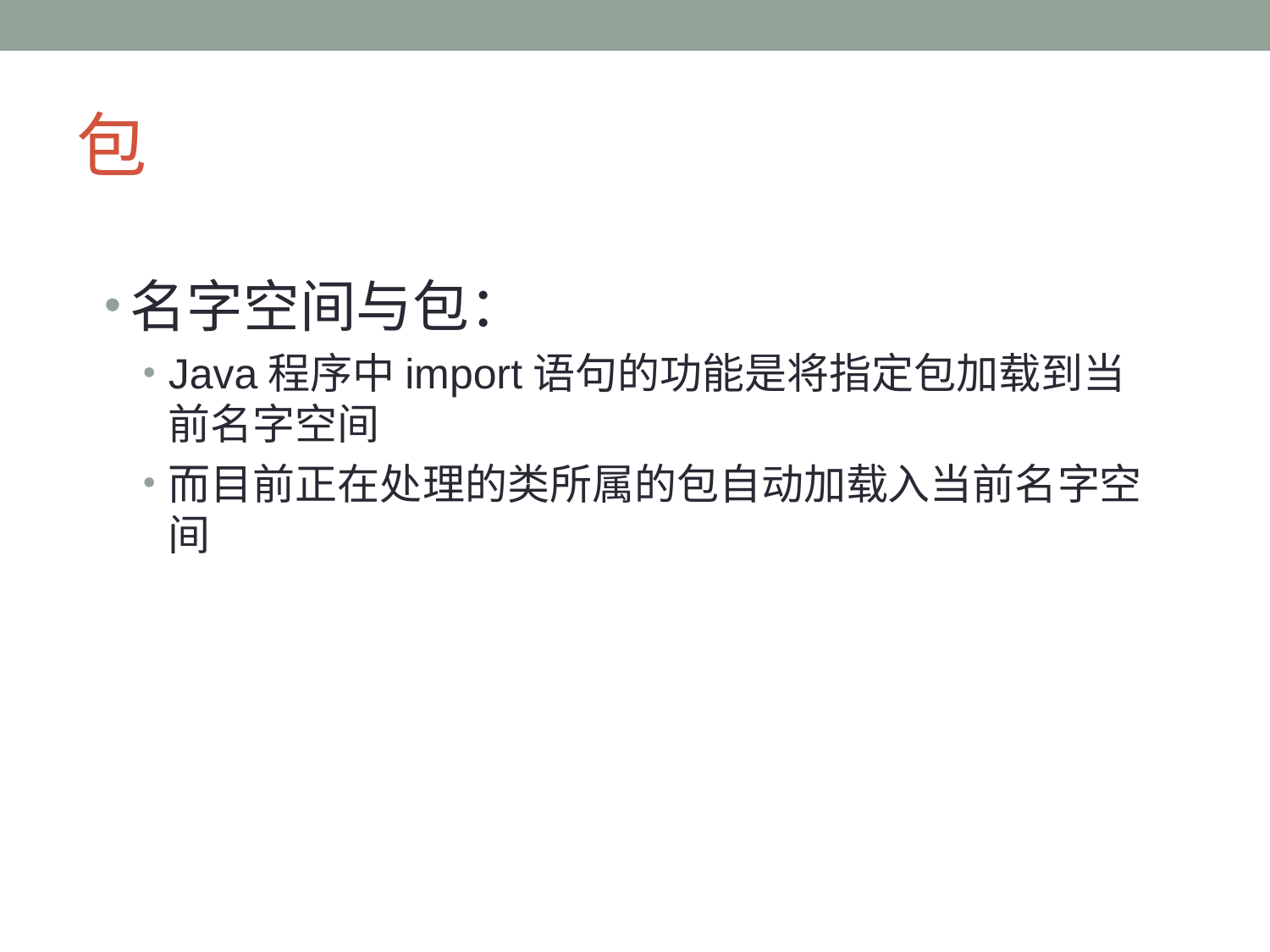

# 包
名字空间与包：
Java程序中import语句的功能是将指定包加载到当前名字空间
而目前正在处理的类所属的包自动加载入当前名字空间